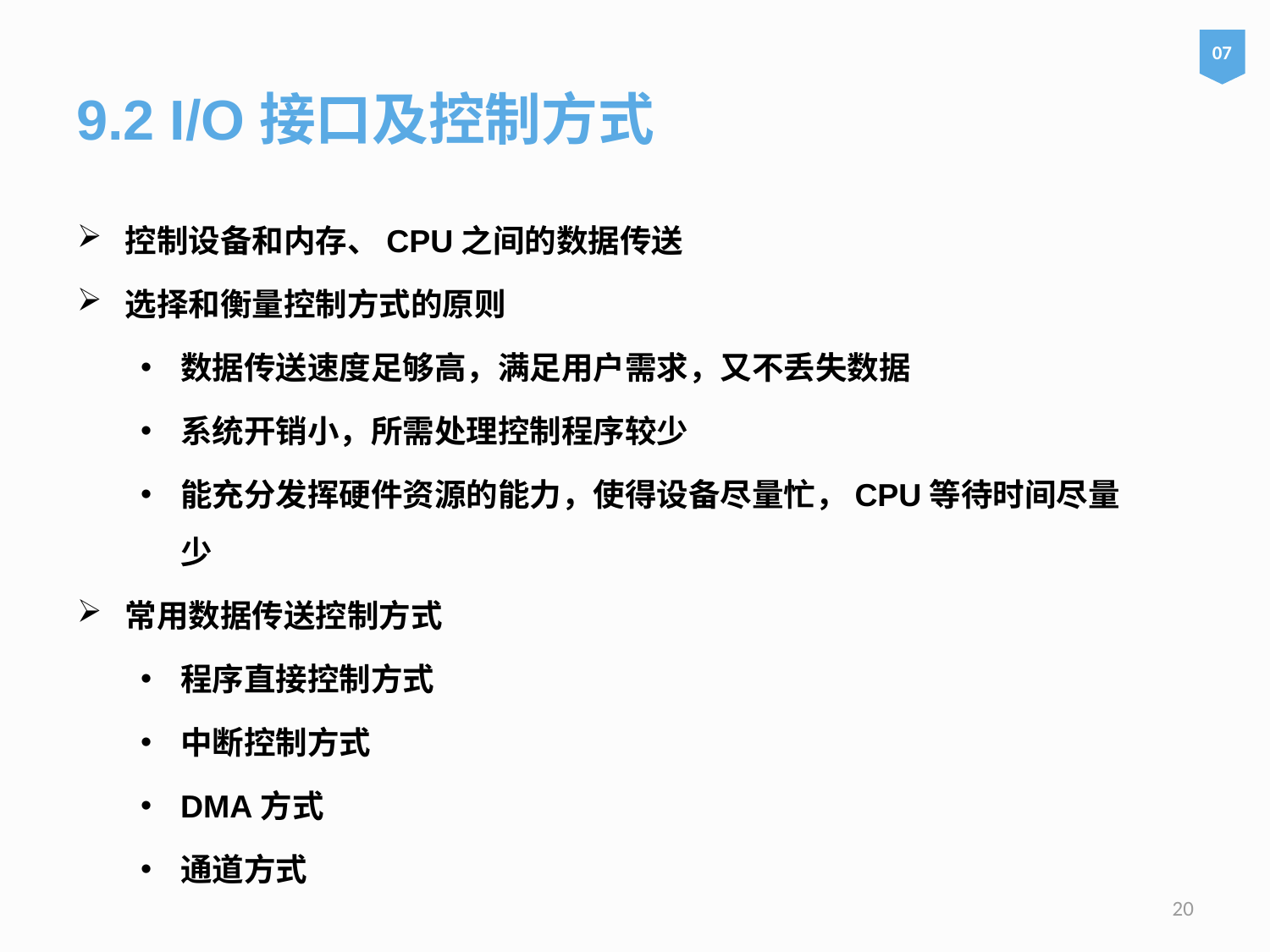

07
9.2 I/O接口及控制方式
控制设备和内存、CPU之间的数据传送
选择和衡量控制方式的原则
数据传送速度足够高，满足用户需求，又不丢失数据
系统开销小，所需处理控制程序较少
能充分发挥硬件资源的能力，使得设备尽量忙，CPU等待时间尽量少
常用数据传送控制方式
程序直接控制方式
中断控制方式
DMA方式
通道方式
20